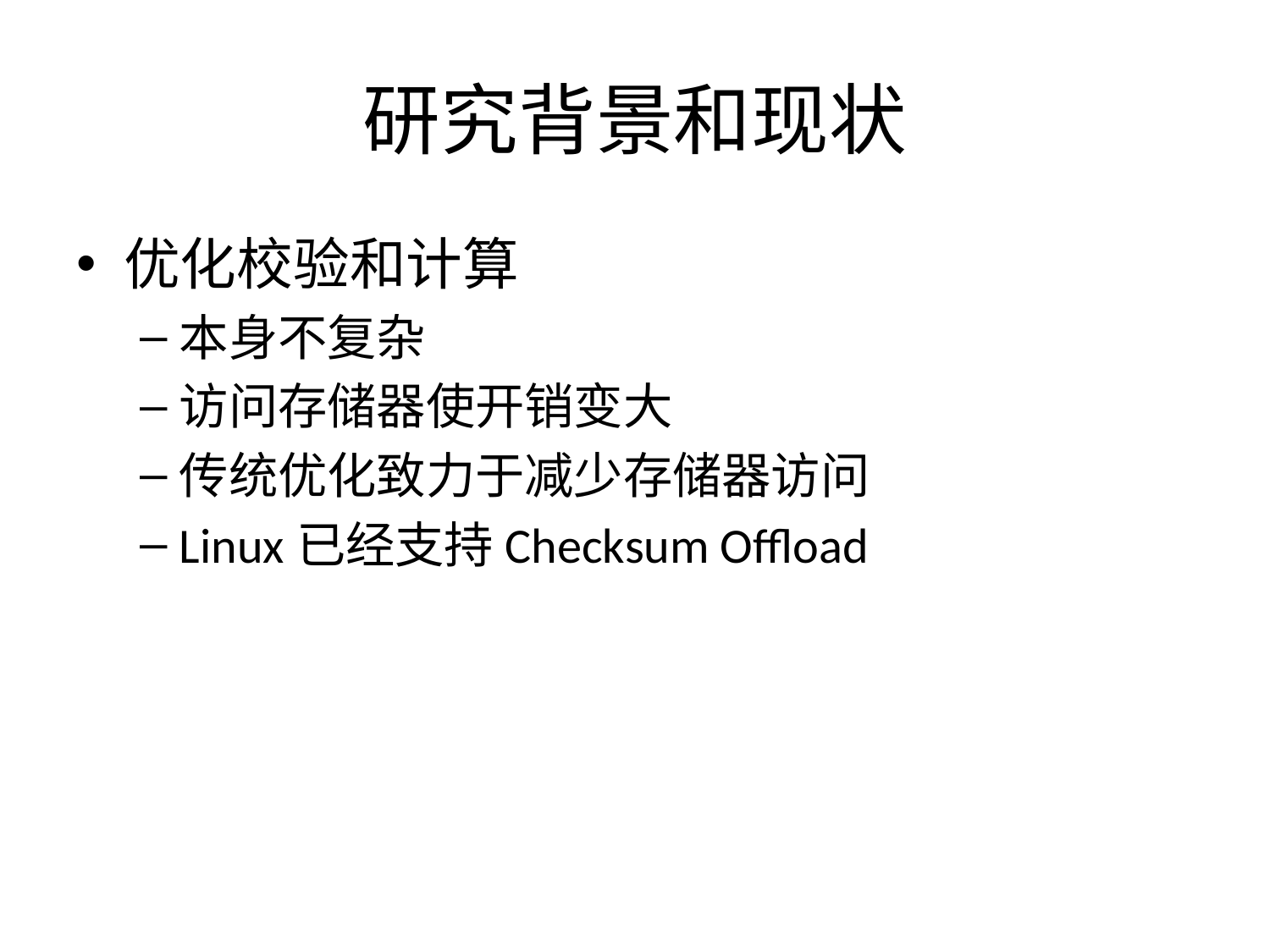

# 研究背景和现状
优化校验和计算
本身不复杂
访问存储器使开销变大
传统优化致力于减少存储器访问
Linux已经支持Checksum Offload